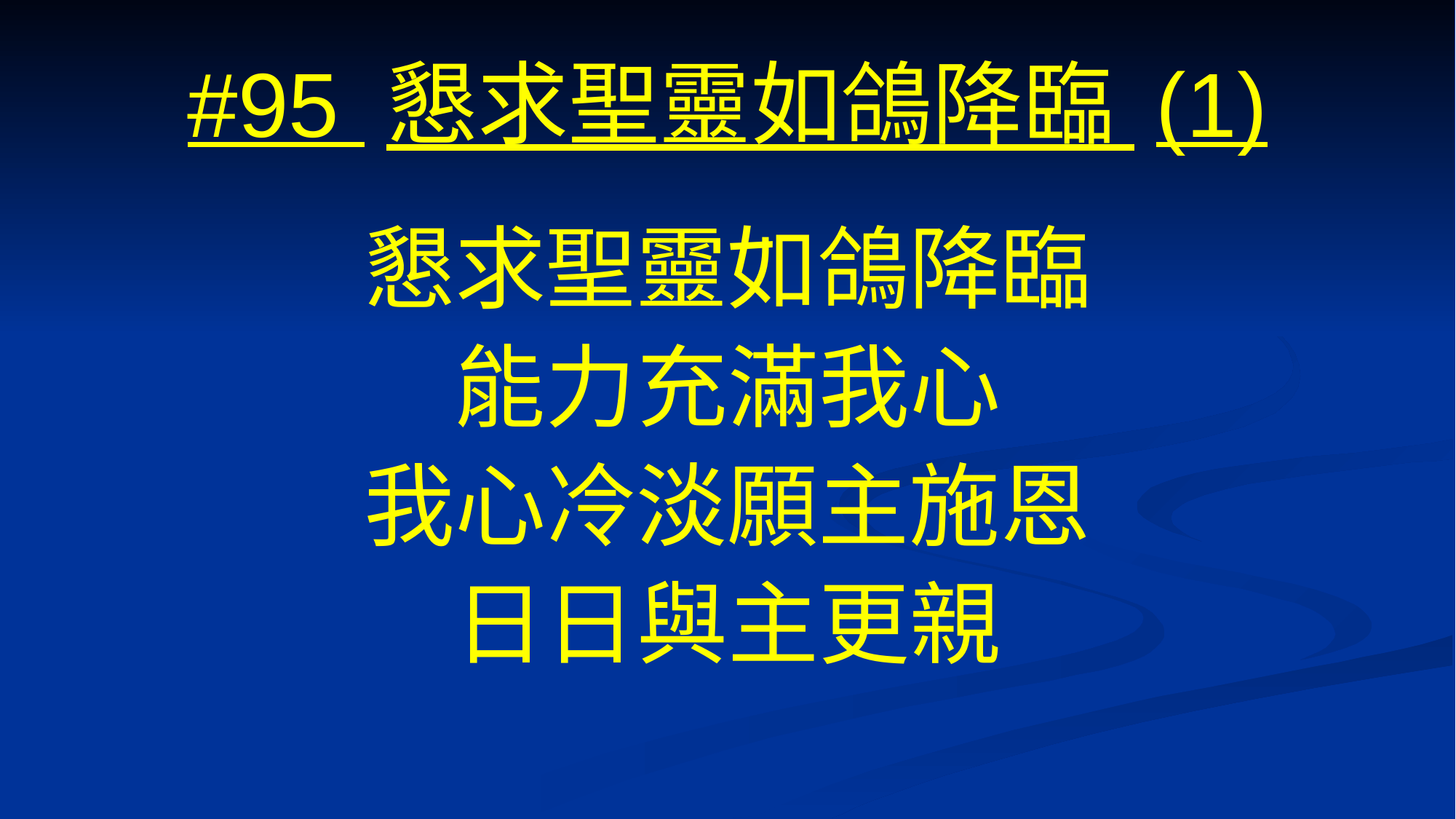

# #95 懇求聖靈如鴿降臨 (1)
懇求聖靈如鴿降臨
能力充滿我心
我心冷淡願主施恩
日日與主更親